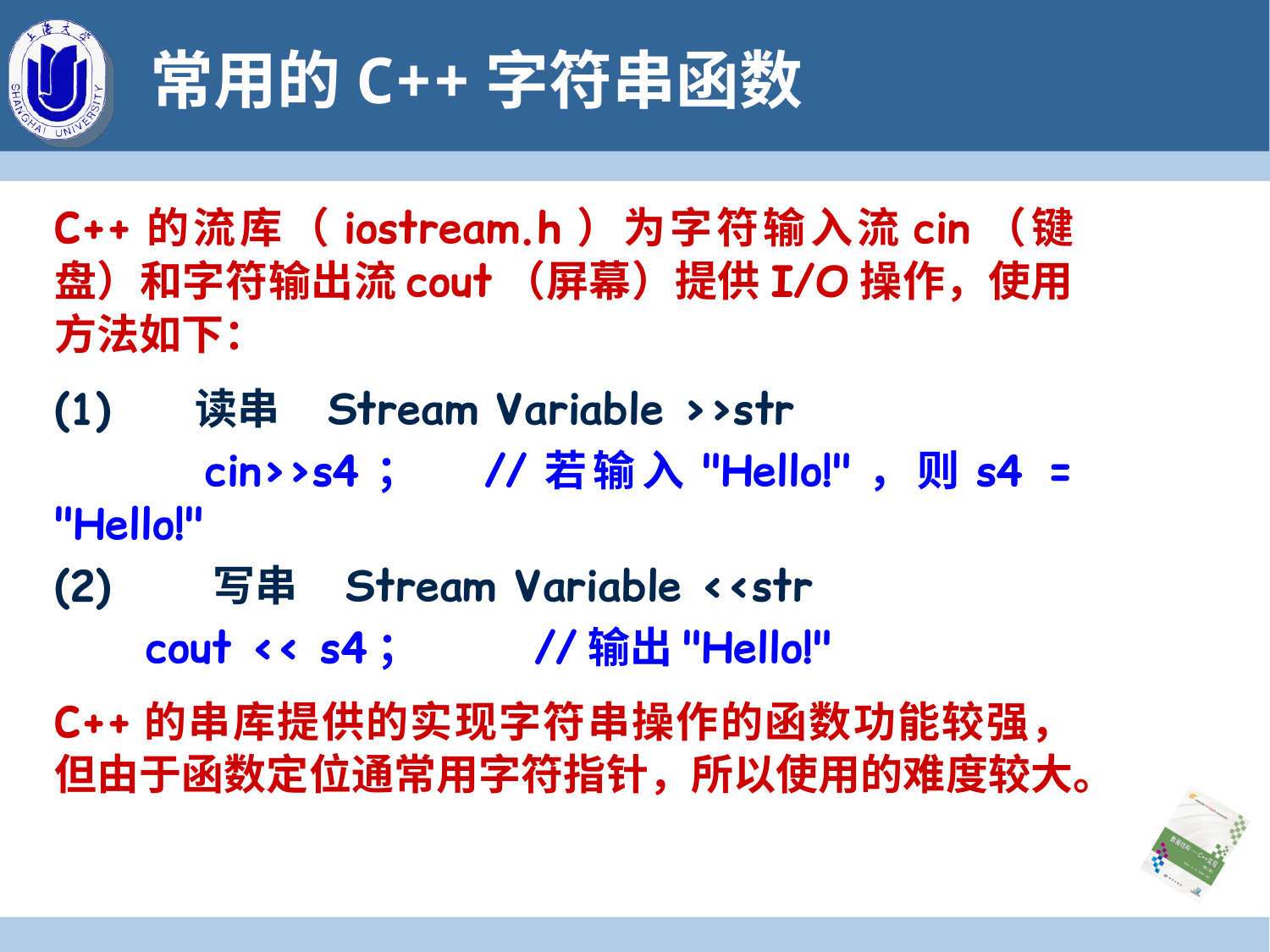

# 常用的C++字符串函数
C++的流库（iostream.h）为字符输入流cin（键盘）和字符输出流cout（屏幕）提供I/O操作，使用方法如下：
(1)    读串    Stream Variable >>str
      cin>>s4；　//若输入"Hello!"，则s4 = "Hello!"
(2)     写串    Stream Variable <<str
     cout << s4；           //输出"Hello!"
C++的串库提供的实现字符串操作的函数功能较强，但由于函数定位通常用字符指针，所以使用的难度较大。